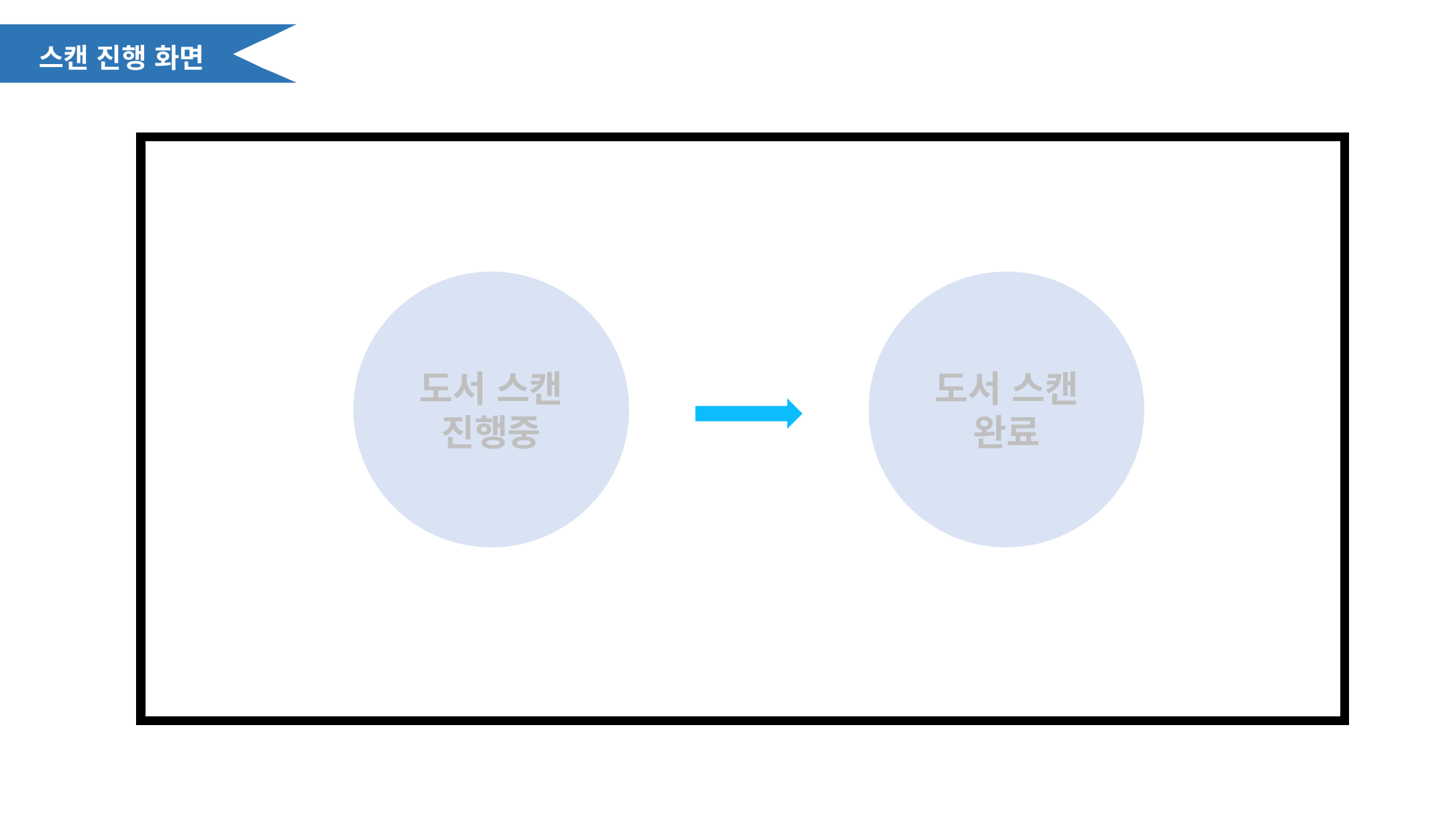

스캔 진행 화면

도서 스캔
진행중
도서 스캔
완료